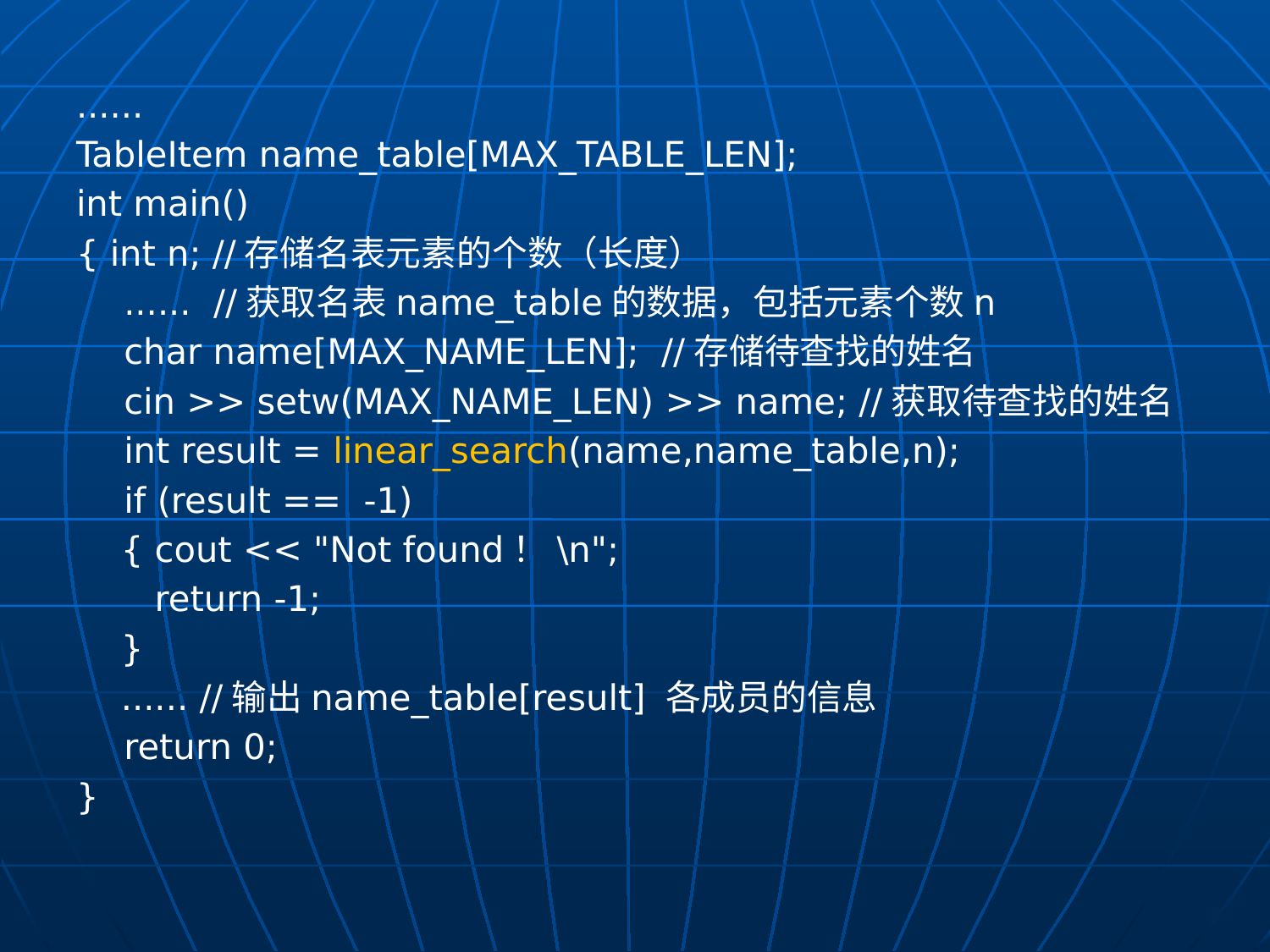

......
TableItem name_table[MAX_TABLE_LEN];
int main()
{ int n; //存储名表元素的个数（长度）
	......  //获取名表name_table的数据，包括元素个数n
	char name[MAX_NAME_LEN];  //存储待查找的姓名
	cin >> setw(MAX_NAME_LEN) >> name; //获取待查找的姓名
	int result = linear_search(name,name_table,n);
	if (result ==  -1)
    { cout << "Not found！\n";
       return -1;
    }
    ...... //输出name_table[result] 各成员的信息
	return 0;
}